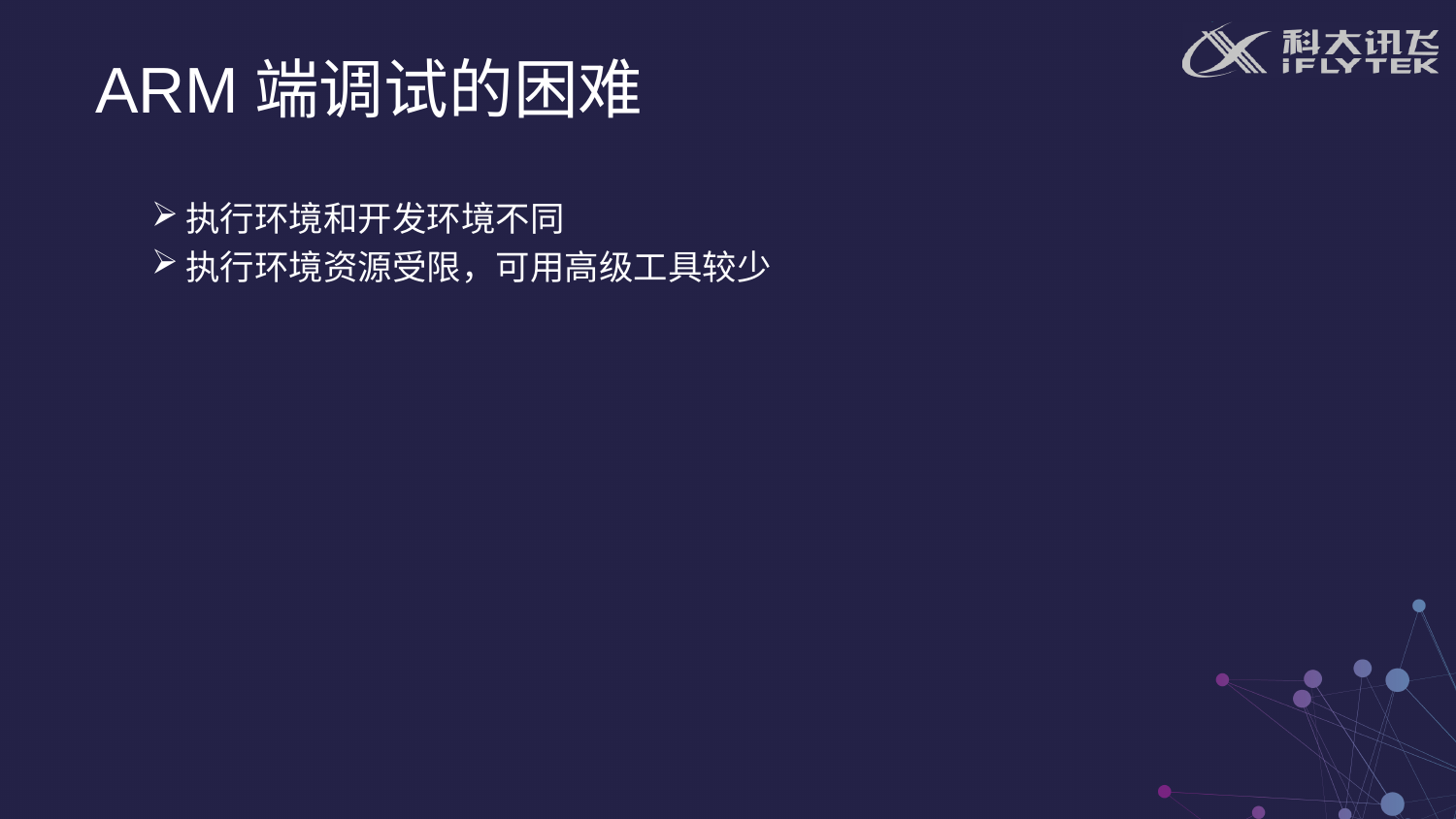

ARM端调试的困难
执行环境和开发环境不同
执行环境资源受限，可用高级工具较少